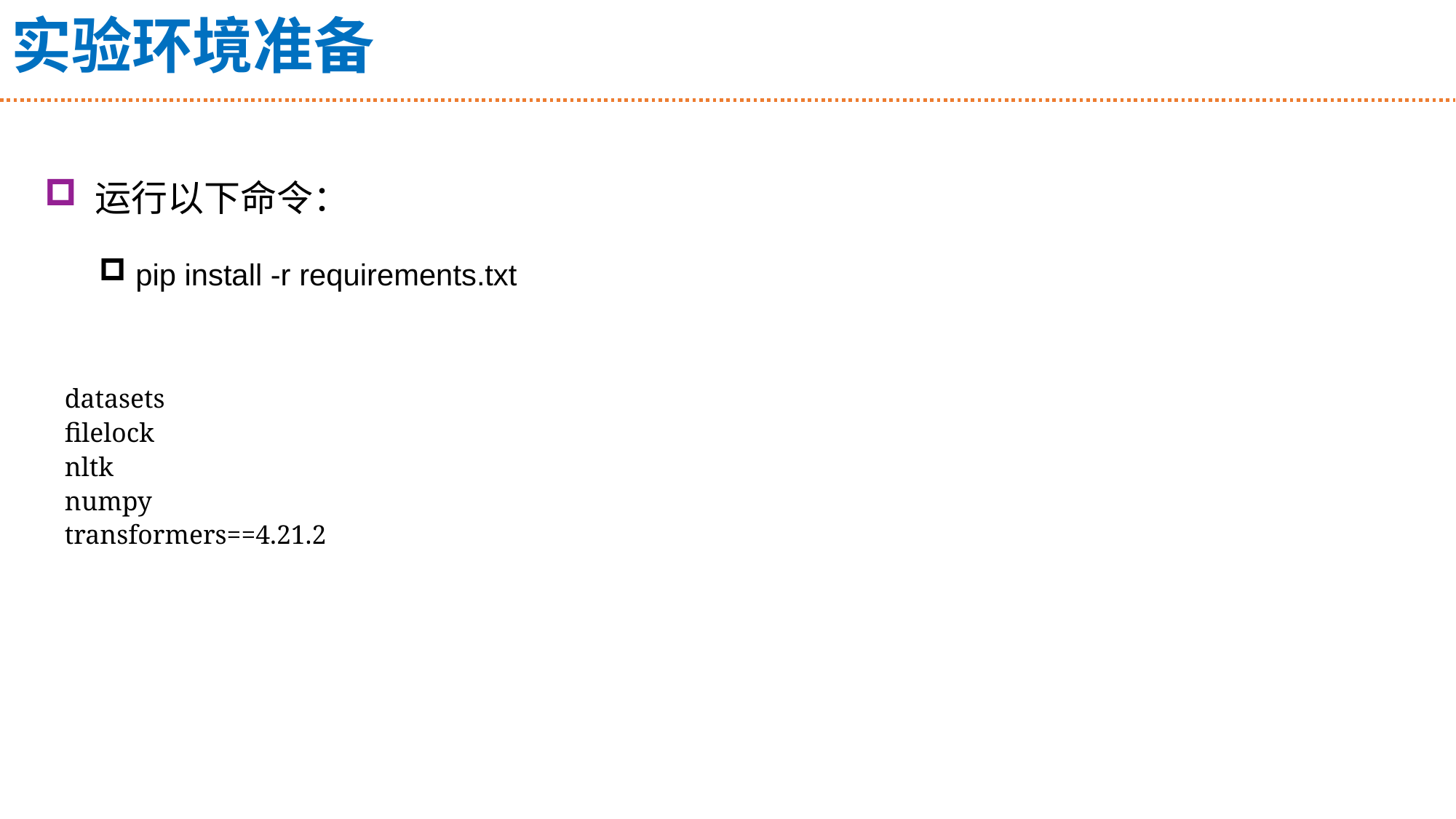

# 实验环境准备
 运行以下命令：
 pip install -r requirements.txt

   datasets
   filelock
   nltk
   numpy
   transformers==4.21.2